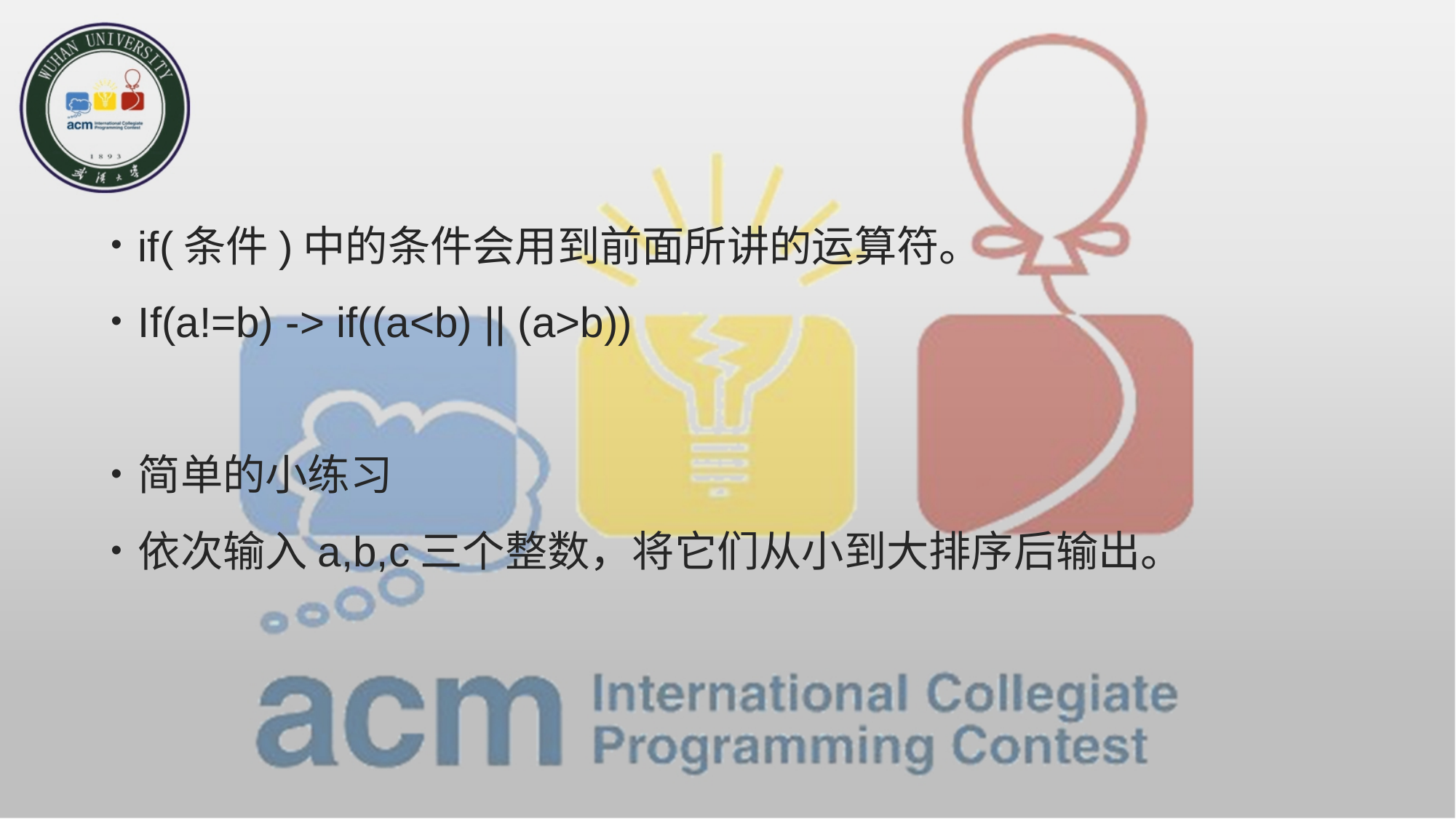

#
if(条件)中的条件会用到前面所讲的运算符。
If(a!=b) -> if((a<b) || (a>b))

简单的小练习
依次输入a,b,c三个整数，将它们从小到大排序后输出。